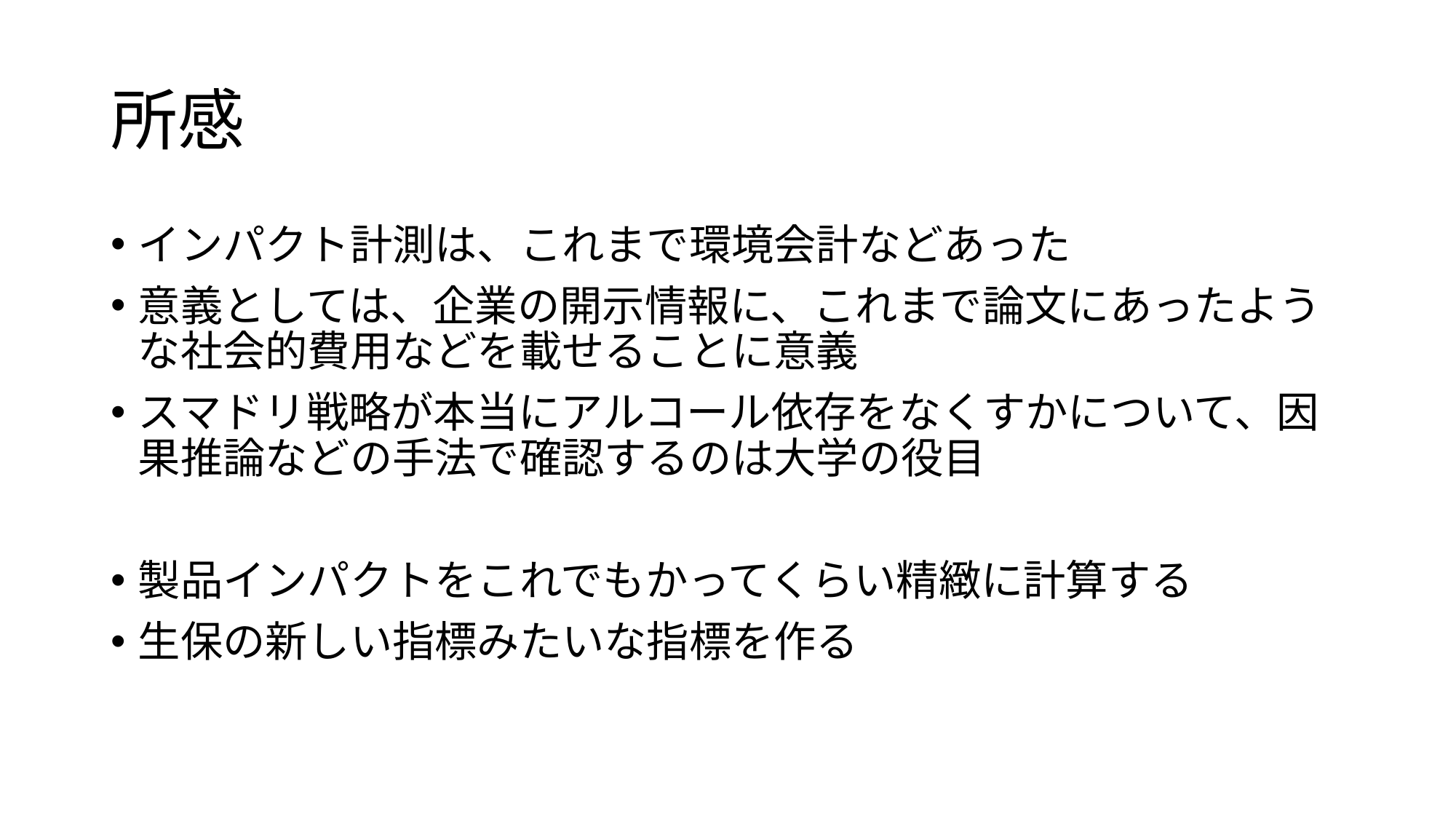

# 所感
インパクト計測は、これまで環境会計などあった
意義としては、企業の開示情報に、これまで論文にあったような社会的費用などを載せることに意義
スマドリ戦略が本当にアルコール依存をなくすかについて、因果推論などの手法で確認するのは大学の役目

製品インパクトをこれでもかってくらい精緻に計算する
生保の新しい指標みたいな指標を作る